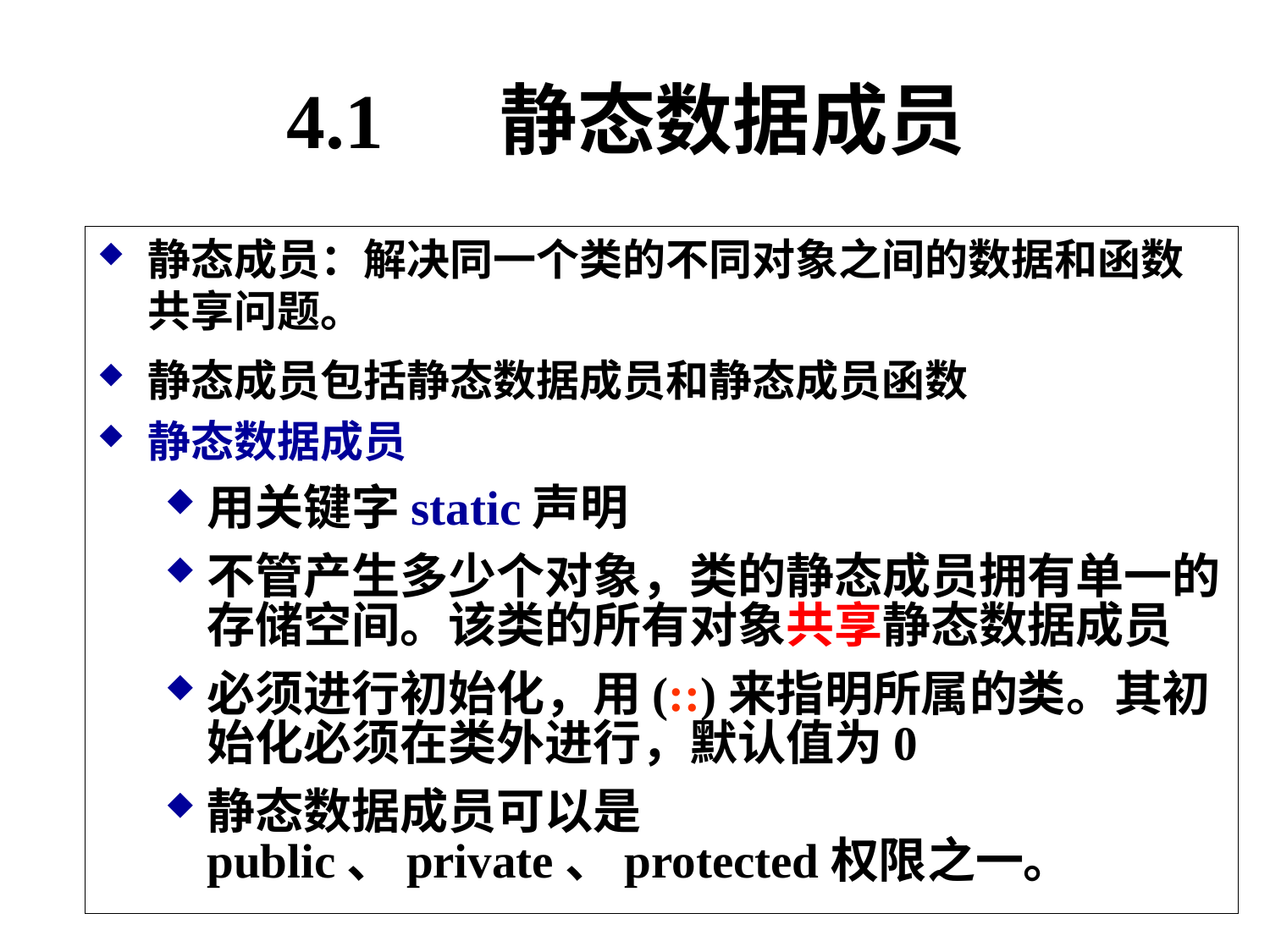

# 4.1     静态数据成员
静态成员：解决同一个类的不同对象之间的数据和函数共享问题。
静态成员包括静态数据成员和静态成员函数
静态数据成员
用关键字static声明
不管产生多少个对象，类的静态成员拥有单一的存储空间。该类的所有对象共享静态数据成员
必须进行初始化，用(::)来指明所属的类。其初始化必须在类外进行，默认值为0
静态数据成员可以是public、private、protected权限之一。